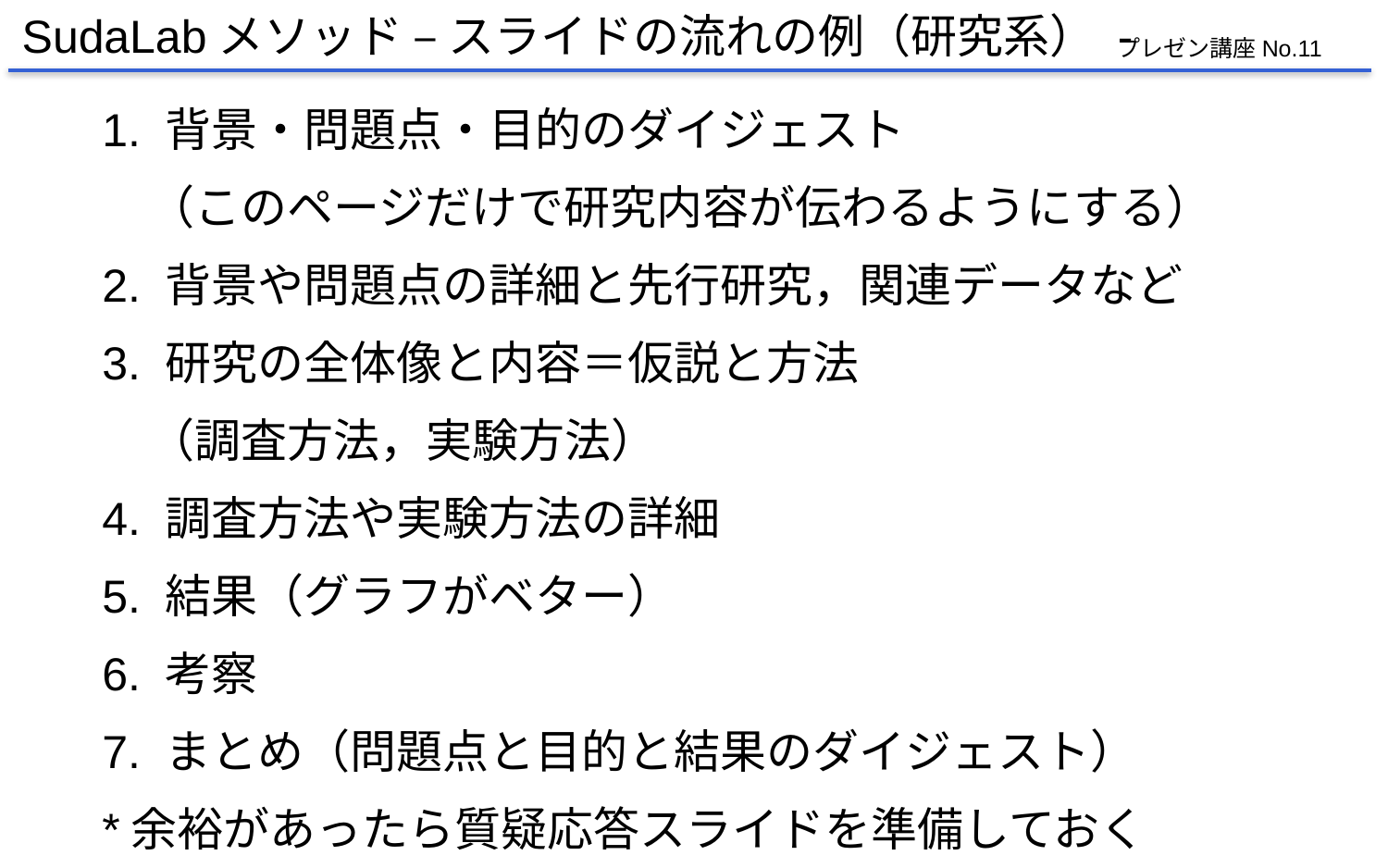

SudaLabメソッド – スライドの流れの例（研究系） -
プレゼン講座No.11
1. 背景・問題点・目的のダイジェスト
　（このページだけで研究内容が伝わるようにする）
2. 背景や問題点の詳細と先行研究，関連データなど
3. 研究の全体像と内容＝仮説と方法
　（調査方法，実験方法）
4. 調査方法や実験方法の詳細
5. 結果（グラフがベター）
6. 考察
7. まとめ（問題点と目的と結果のダイジェスト）
*余裕があったら質疑応答スライドを準備しておく